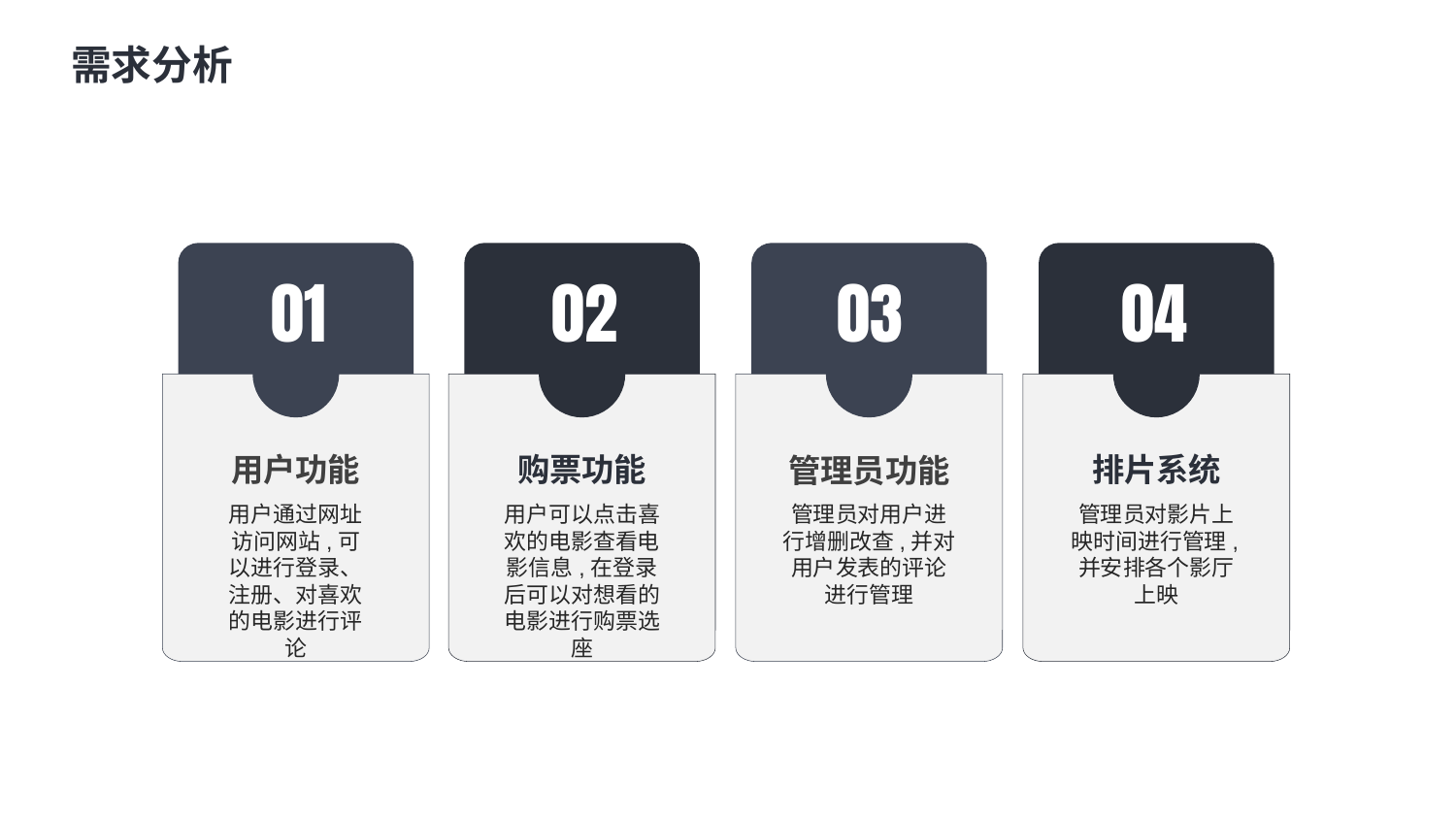

需求分析

01

用户功能
用户通过网址访问网站,可以进行登录、注册、对喜欢的电影进行评论

02

购票功能
用户可以点击喜欢的电影查看电影信息,在登录后可以对想看的电影进行购票选座

03

管理员功能
管理员对用户进行增删改查,并对用户发表的评论进行管理

04

排片系统
管理员对影片上映时间进行管理,并安排各个影厅上映